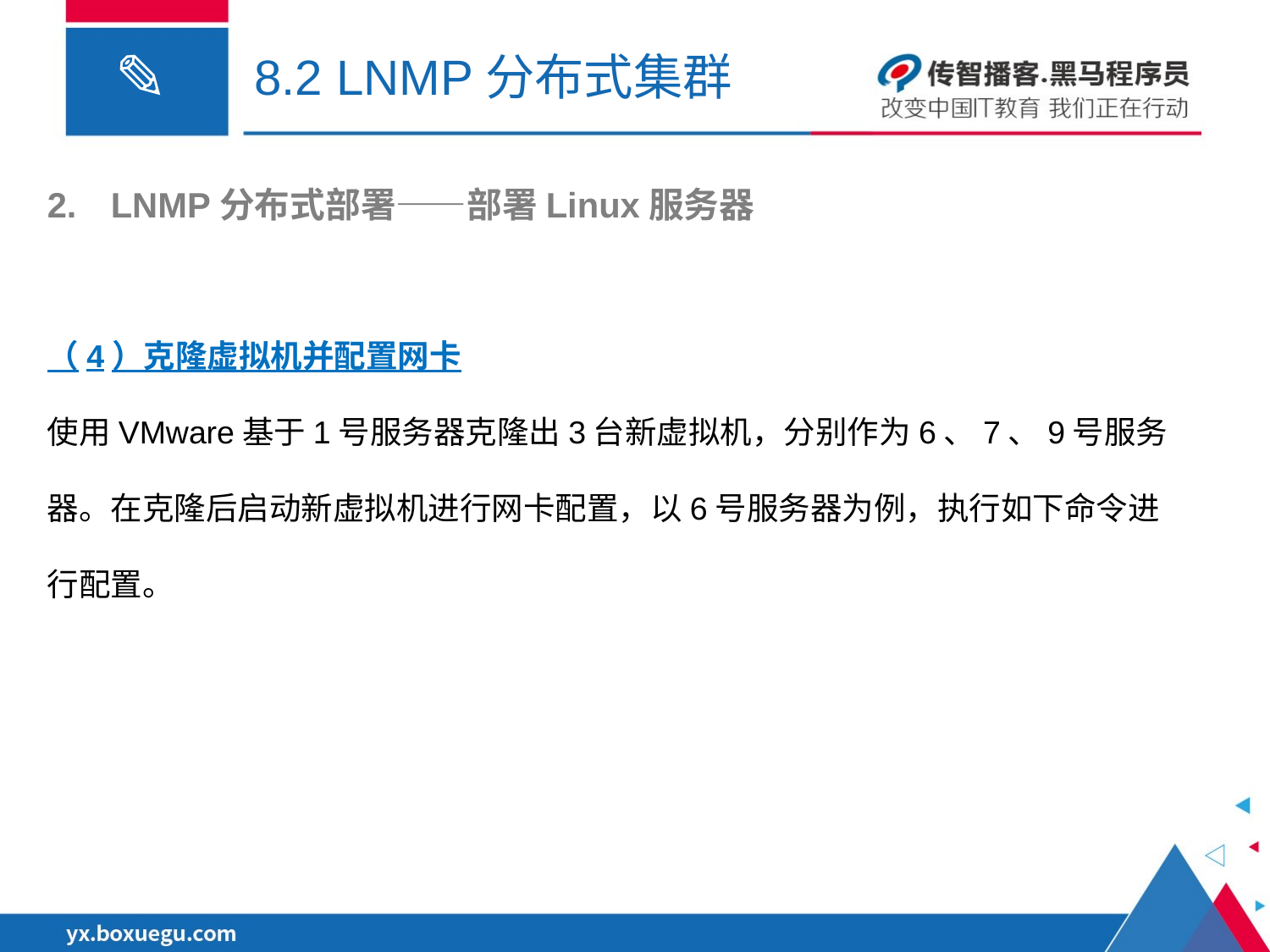

# 8.2 LNMP分布式集群
LNMP分布式部署——部署Linux服务器
（4）克隆虚拟机并配置网卡
使用VMware基于1号服务器克隆出3台新虚拟机，分别作为6、7、9号服务器。在克隆后启动新虚拟机进行网卡配置，以6号服务器为例，执行如下命令进行配置。